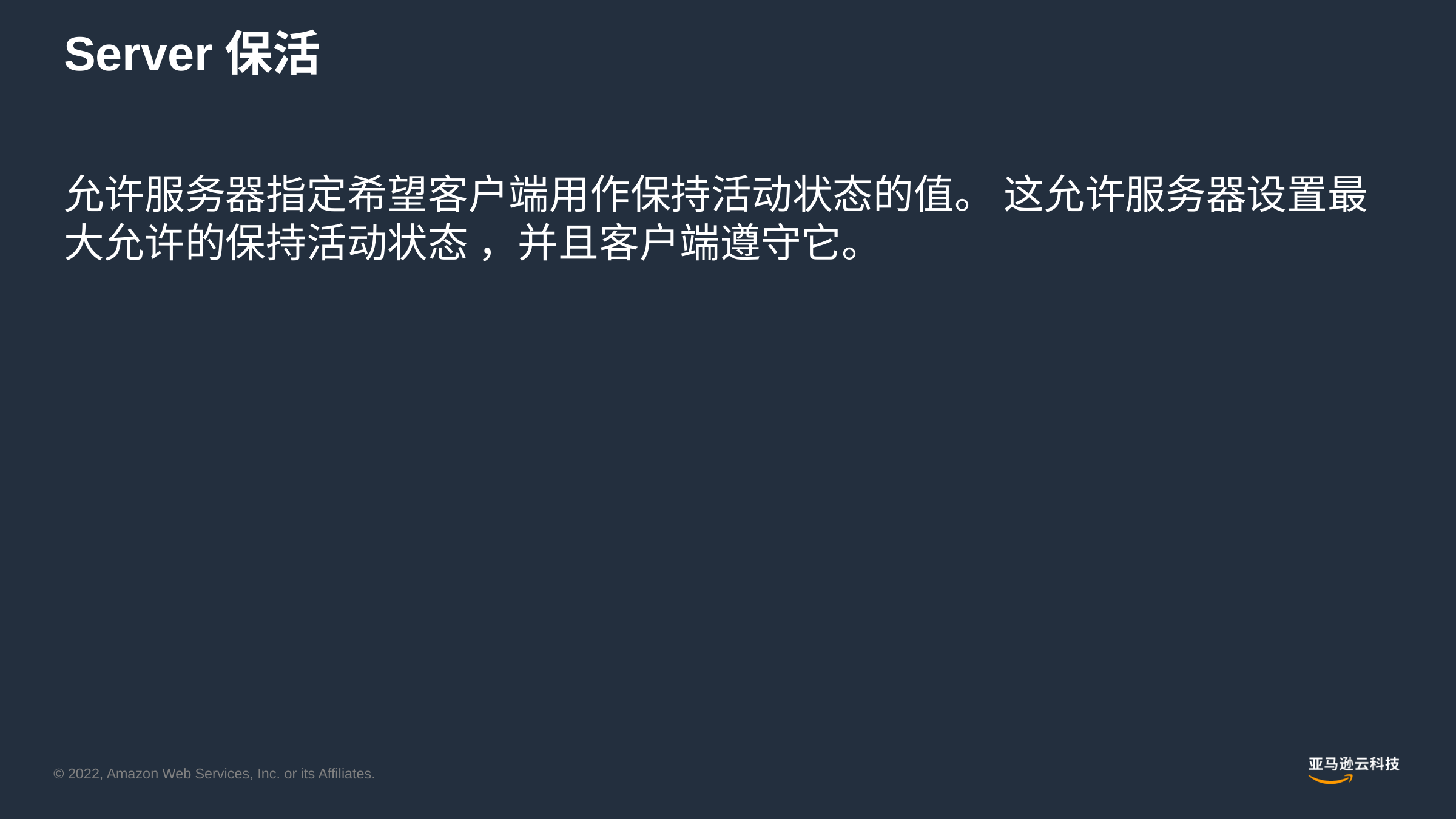

# Server保活
允许服务器指定希望客户端用作保持活动状态的值。 这允许服务器设置最大允许的保持活动状态 ，并且客户端遵守它。